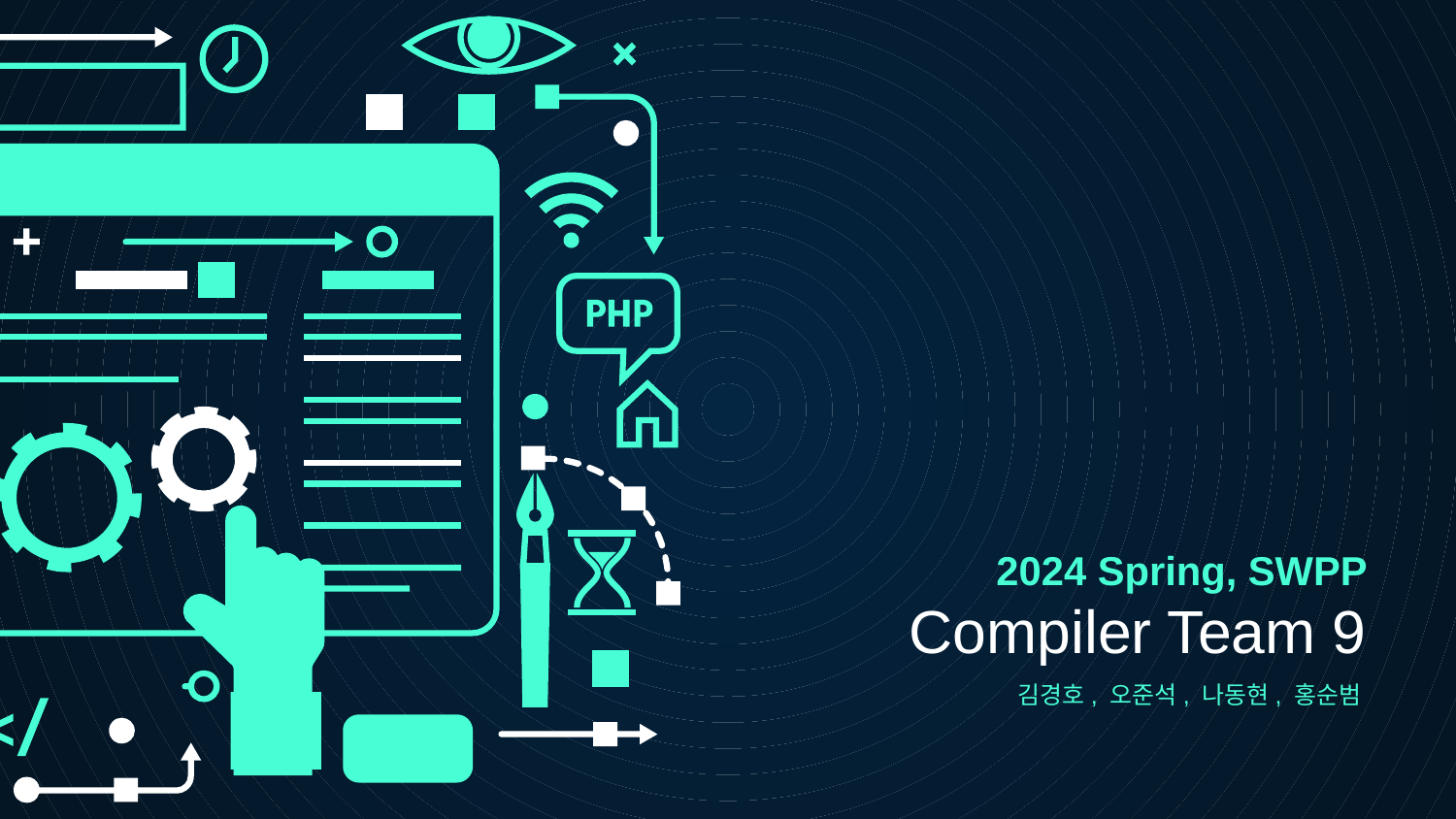

2024 Spring, SWPP
# Compiler Team 9
김경호, 오준석, 나동현, 홍순범